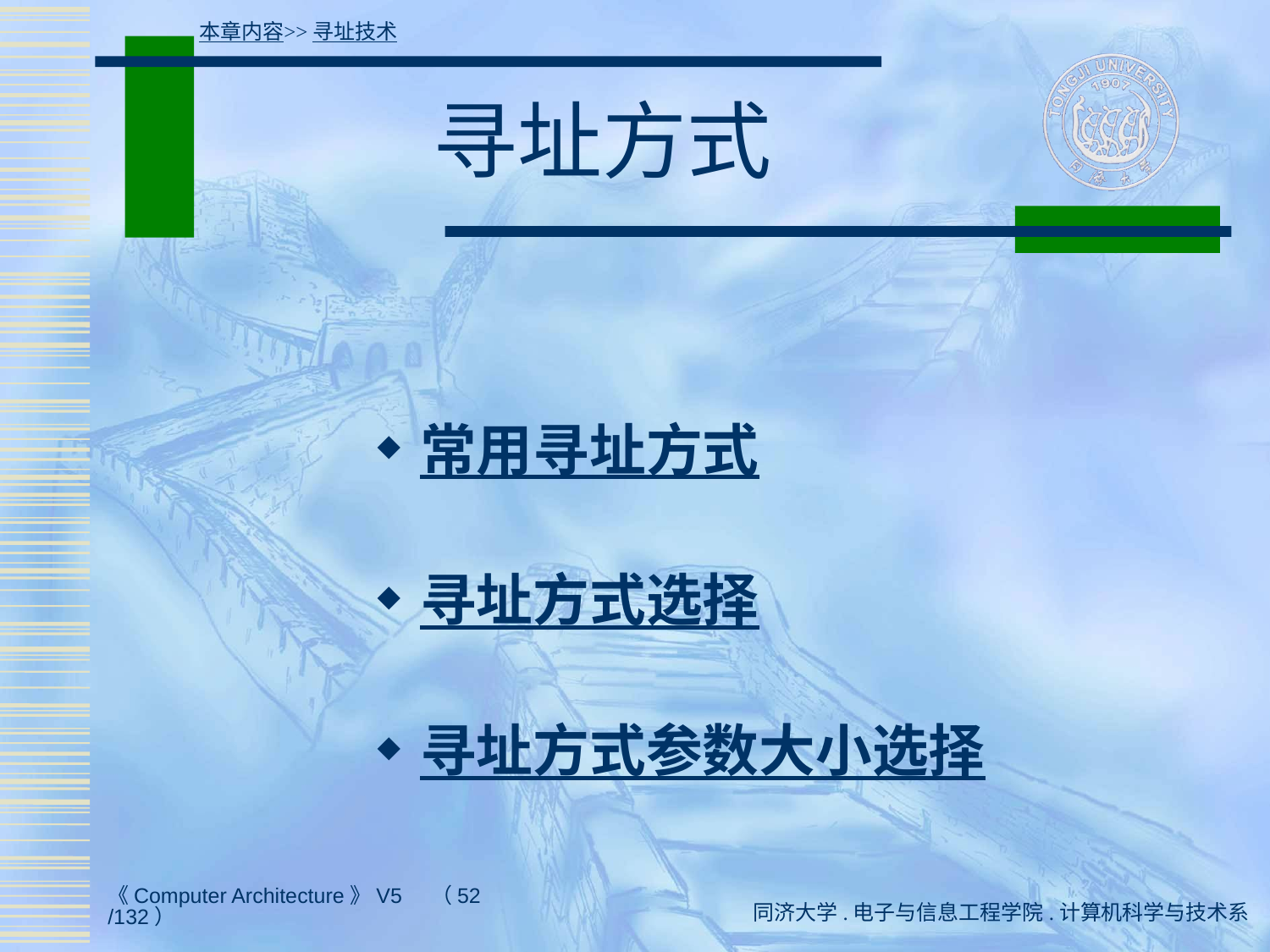

本章内容>>寻址技术
# 寻址方式
常用寻址方式
寻址方式选择
寻址方式参数大小选择